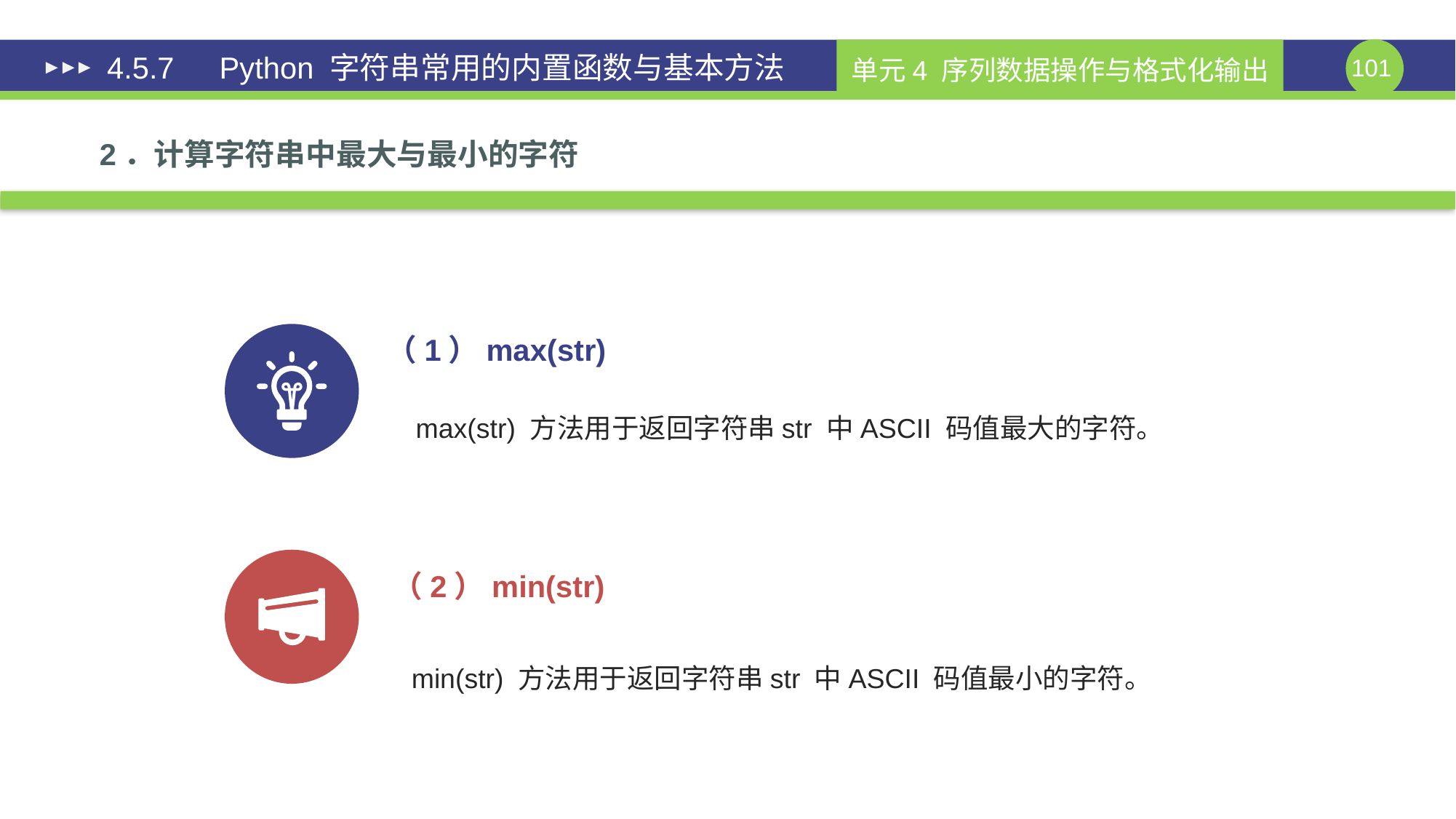

# 4.5.7　Python 字符串常用的内置函数与基本方法
2．计算字符串中最大与最小的字符

（1）max(str)

max(str) 方法用于返回字符串str 中ASCII 码值最大的字符。

（2）min(str)

min(str) 方法用于返回字符串str 中ASCII 码值最小的字符。